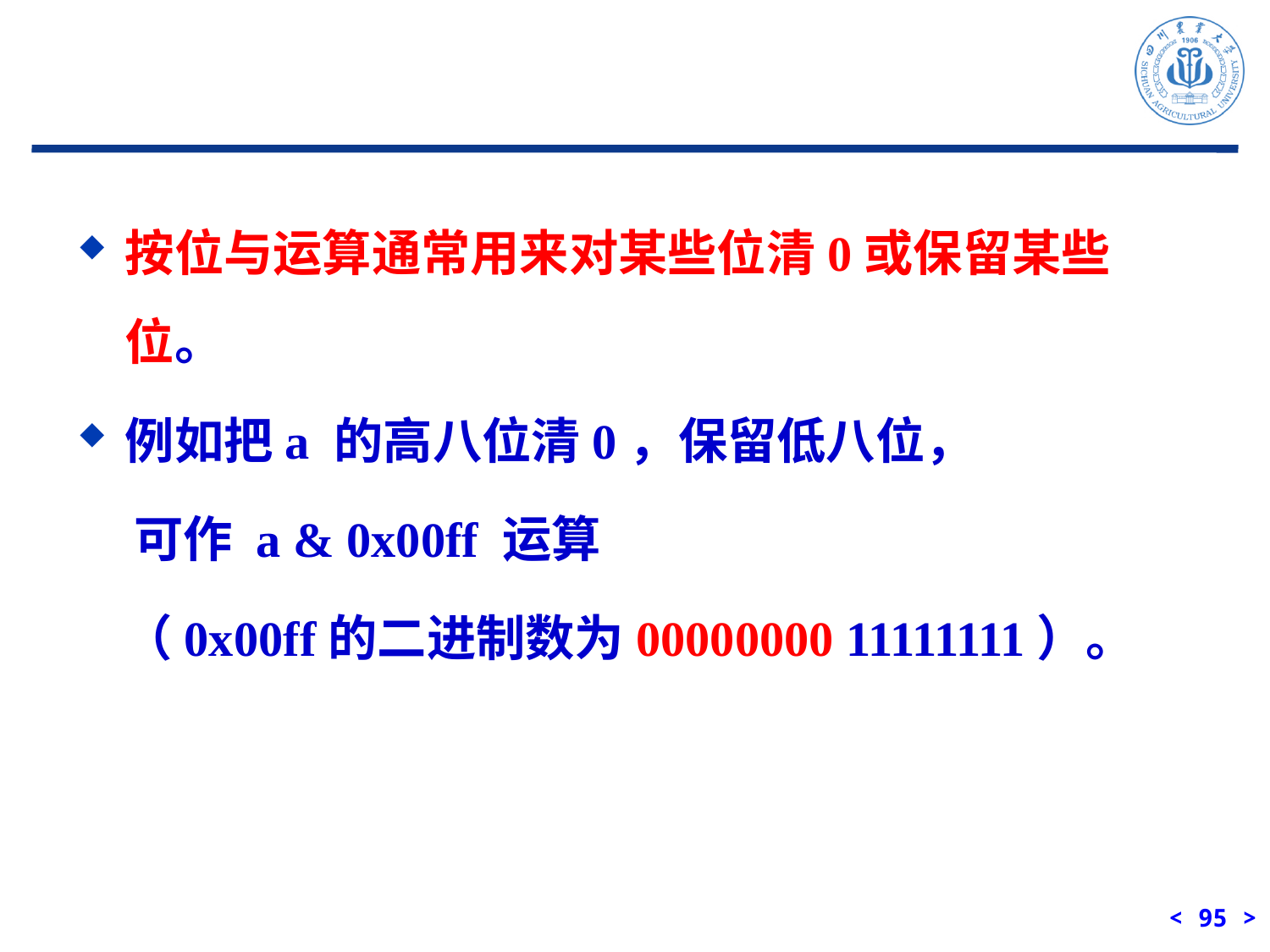

按位与运算通常用来对某些位清0或保留某些位。
例如把a 的高八位清0，保留低八位，
    可作 a & 0x00ff 运算
   （0x00ff的二进制数为00000000 11111111）。